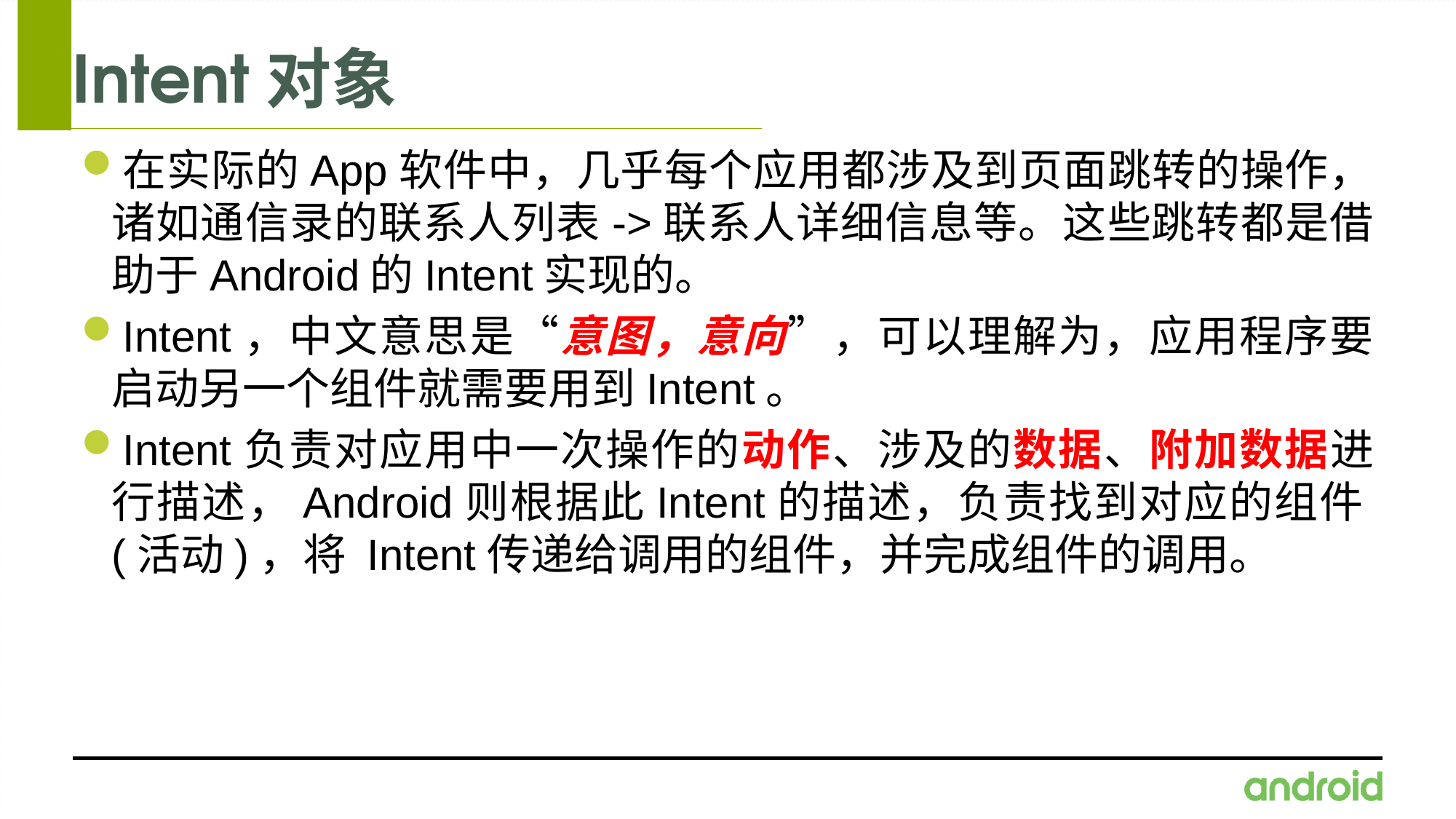

# Intent对象
在实际的App软件中，几乎每个应用都涉及到页面跳转的操作，诸如通信录的联系人列表->联系人详细信息等。这些跳转都是借助于Android的Intent实现的。
Intent，中文意思是“意图，意向”，可以理解为，应用程序要启动另一个组件就需要用到Intent。
Intent负责对应用中一次操作的动作、涉及的数据、附加数据进行描述，Android则根据此Intent的描述，负责找到对应的组件(活动)，将 Intent传递给调用的组件，并完成组件的调用。